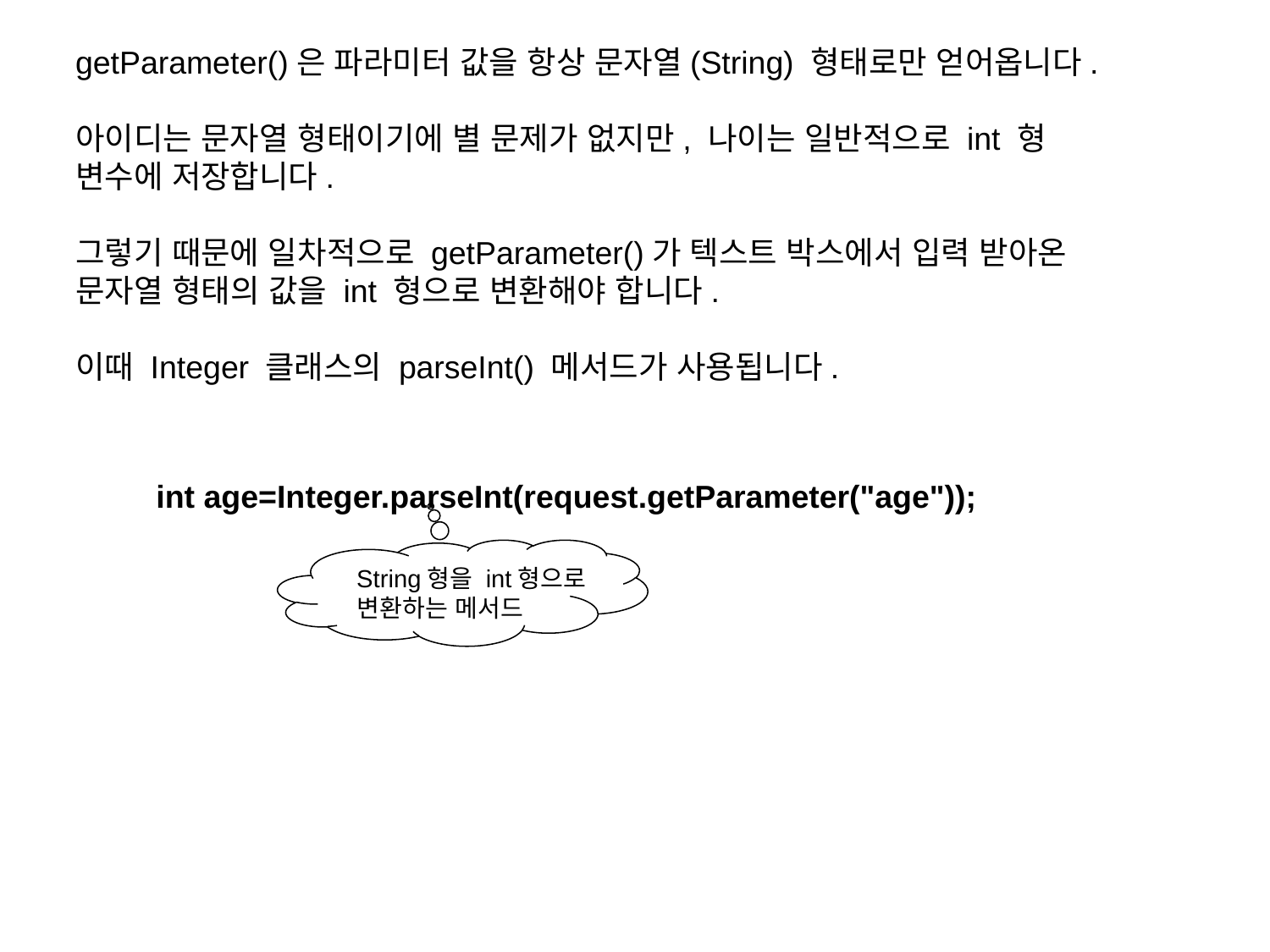

getParameter()은 파라미터 값을 항상 문자열(String) 형태로만 얻어옵니다.

아이디는 문자열 형태이기에 별 문제가 없지만, 나이는 일반적으로 int 형 변수에 저장합니다.

그렇기 때문에 일차적으로 getParameter()가 텍스트 박스에서 입력 받아온 문자열 형태의 값을 int 형으로 변환해야 합니다.

이때 Integer 클래스의 parseInt() 메서드가 사용됩니다.
int age=Integer.parseInt(request.getParameter("age"));

String형을 int형으로
변환하는 메서드